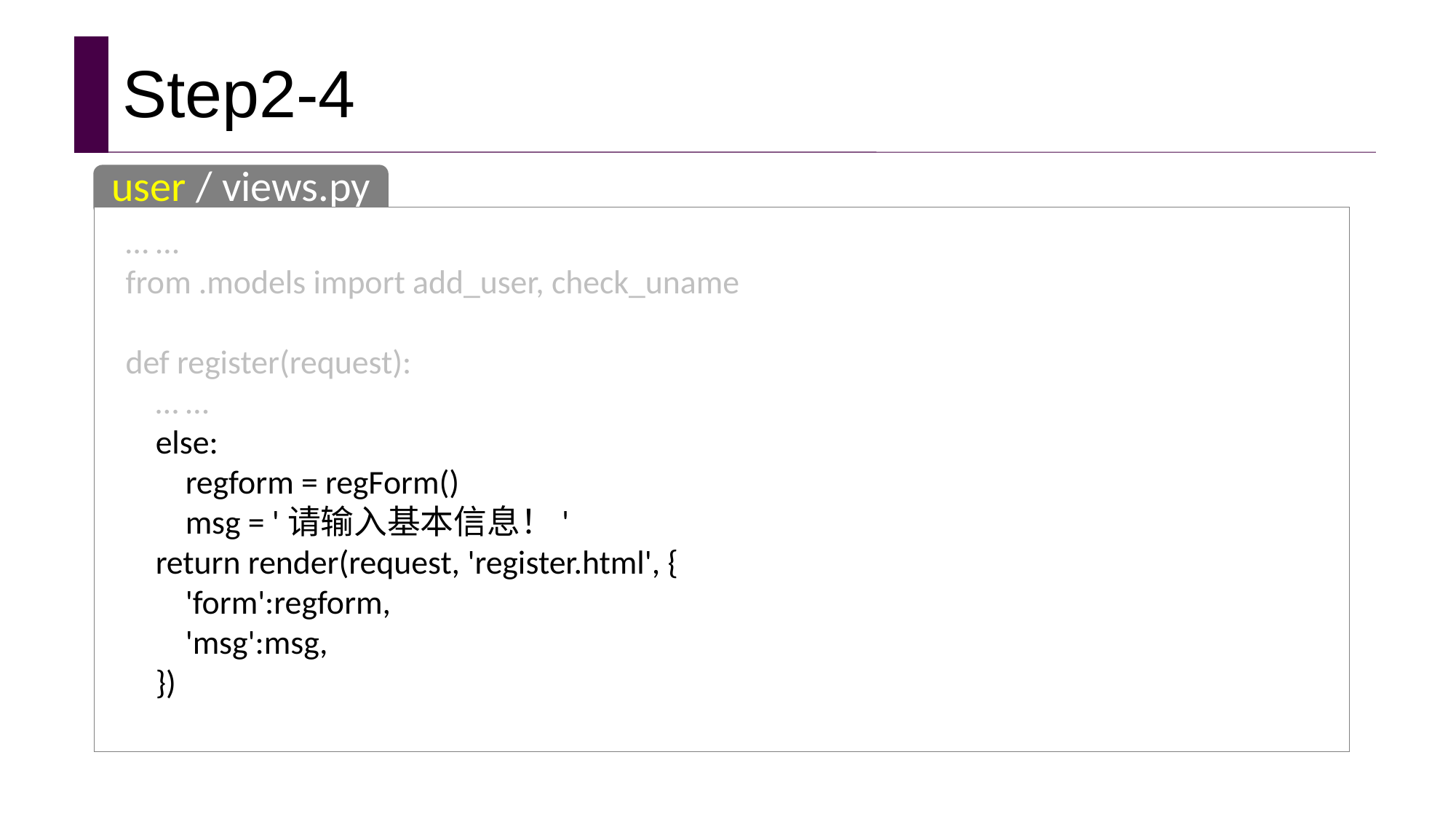

# Step2-4
user / views.py

… …
from .models import add_user, check_uname

def register(request):
    … …
    else:
        regform = regForm()
        msg = '请输入基本信息！'
    return render(request, 'register.html', {
        'form':regform,
        'msg':msg,
    })